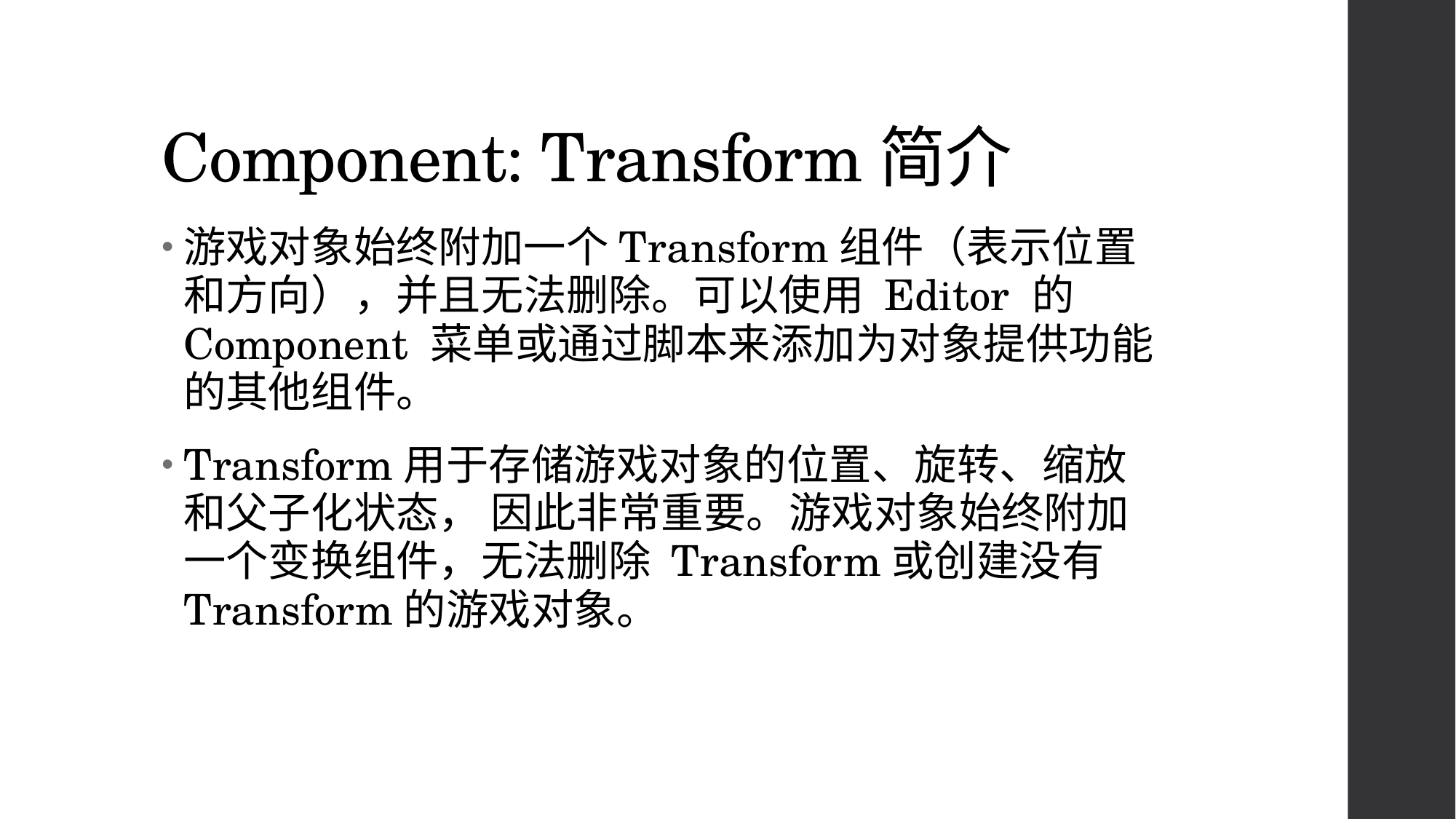

# Component: Transform简介
游戏对象始终附加一个Transform组件（表示位置和方向），并且无法删除。可以使用 Editor 的 Component 菜单或通过脚本来添加为对象提供功能的其他组件。
Transform用于存储游戏对象的位置、旋转、缩放和父子化状态， 因此非常重要。游戏对象始终附加一个变换组件，无法删除 Transform或创建没有Transform的游戏对象。